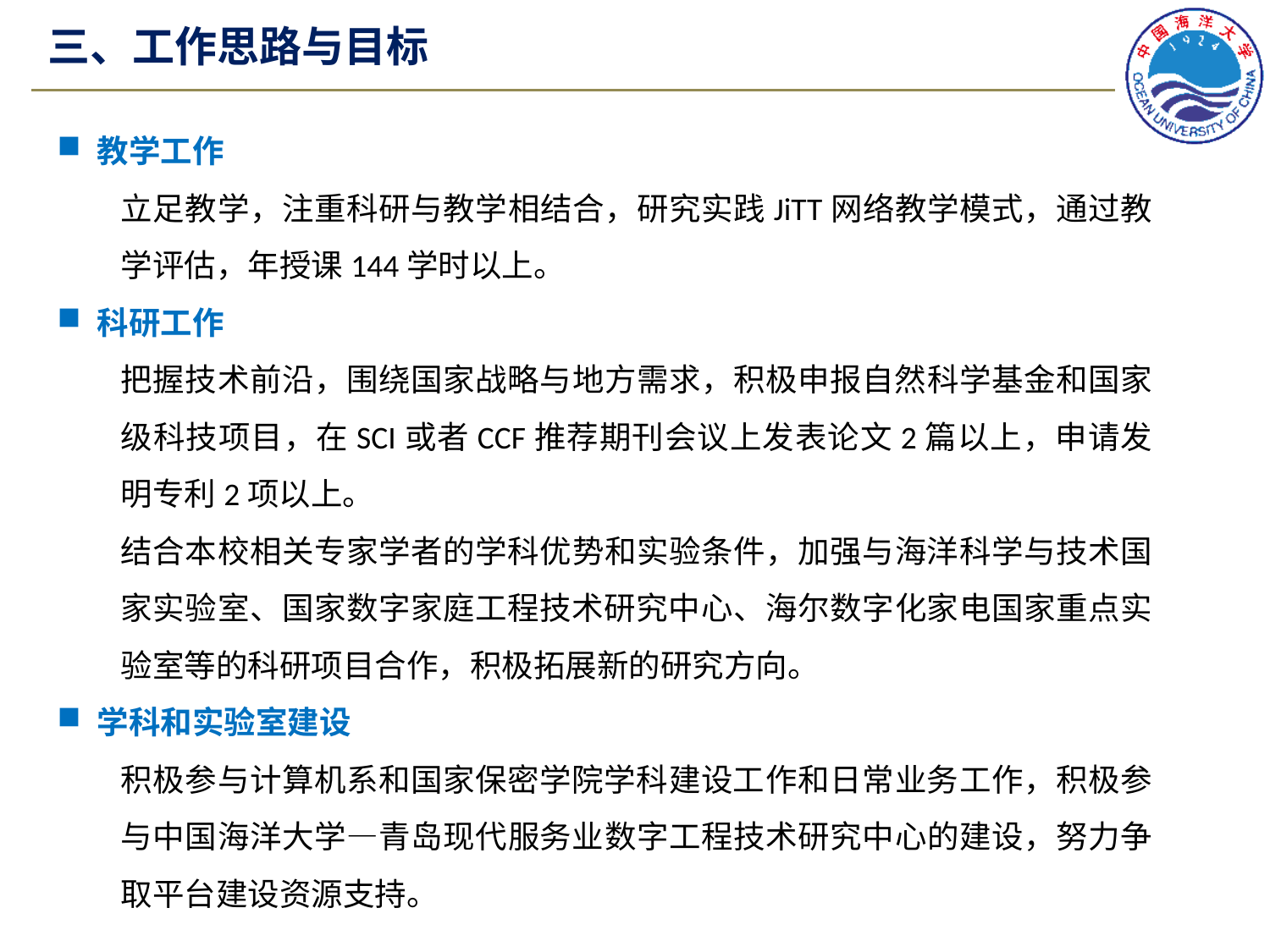

# 三、工作思路与目标
教学工作
立足教学，注重科研与教学相结合，研究实践JiTT网络教学模式，通过教学评估，年授课144学时以上。
科研工作
把握技术前沿，围绕国家战略与地方需求，积极申报自然科学基金和国家级科技项目，在SCI或者CCF推荐期刊会议上发表论文2篇以上，申请发明专利2项以上。
结合本校相关专家学者的学科优势和实验条件，加强与海洋科学与技术国家实验室、国家数字家庭工程技术研究中心、海尔数字化家电国家重点实验室等的科研项目合作，积极拓展新的研究方向。
学科和实验室建设
积极参与计算机系和国家保密学院学科建设工作和日常业务工作，积极参与中国海洋大学—青岛现代服务业数字工程技术研究中心的建设，努力争取平台建设资源支持。